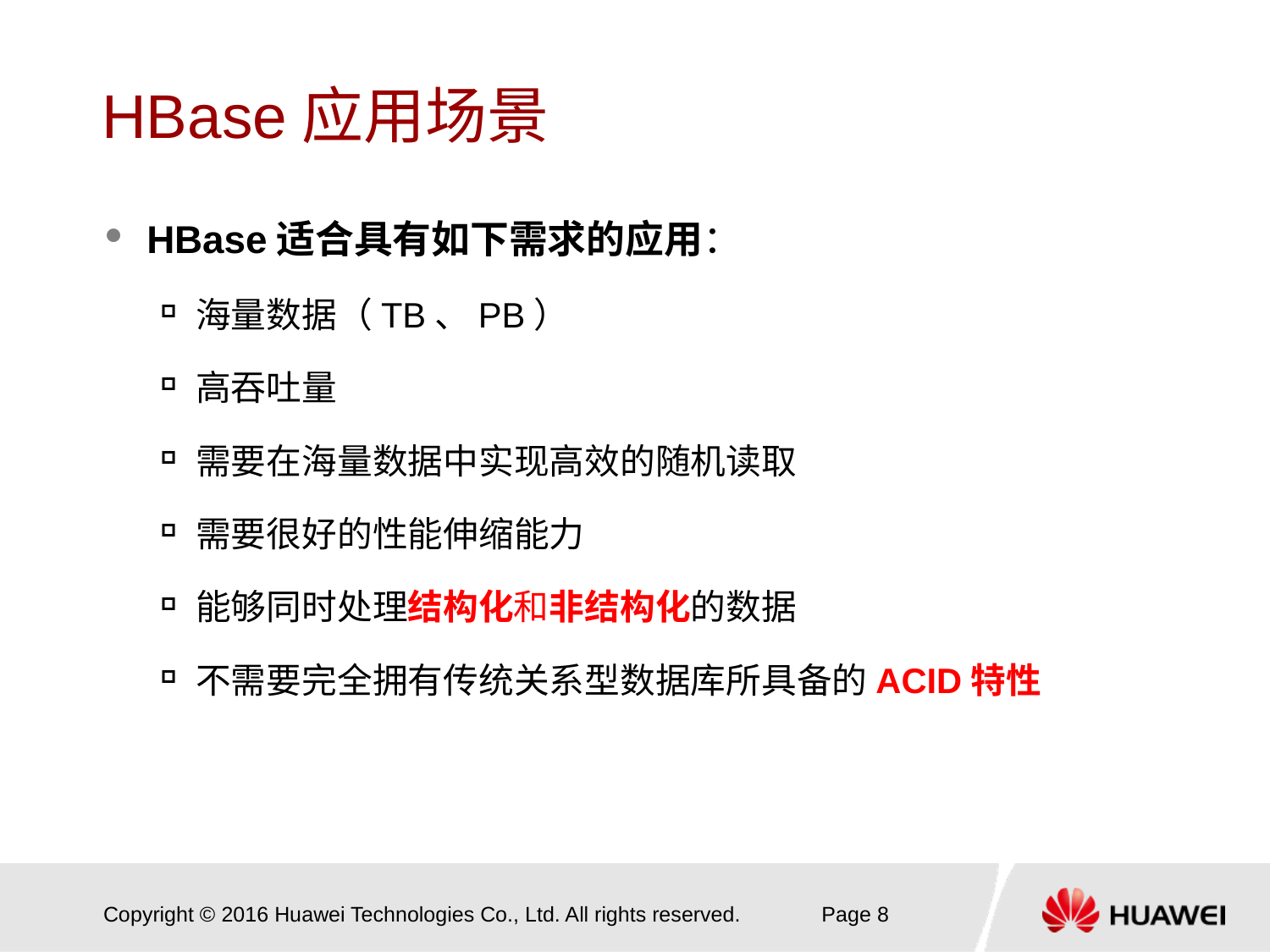

# HBase应用场景
HBase适合具有如下需求的应用：
海量数据（TB、PB）
高吞吐量
需要在海量数据中实现高效的随机读取
需要很好的性能伸缩能力
能够同时处理结构化和非结构化的数据
不需要完全拥有传统关系型数据库所具备的ACID特性